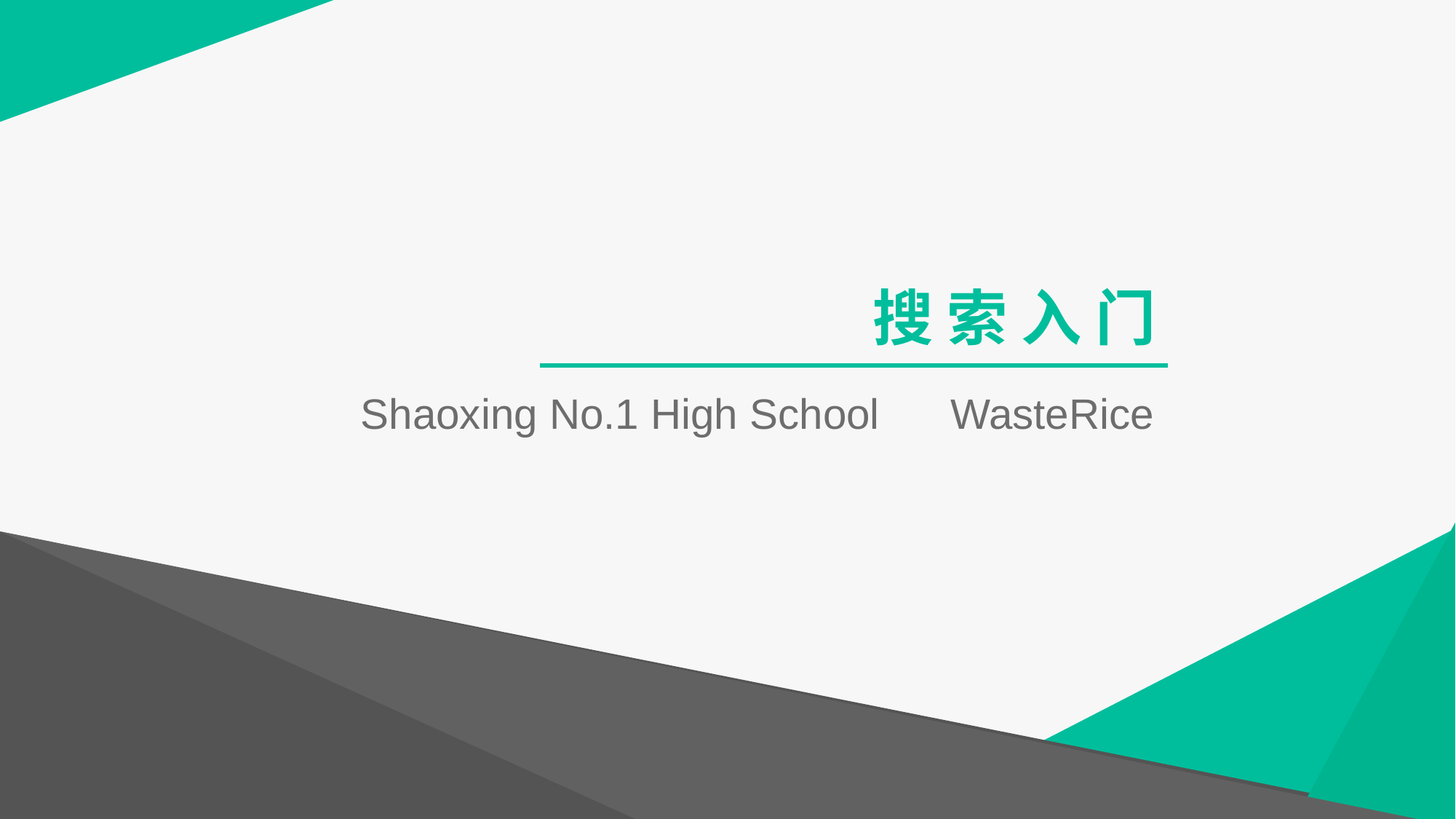

# 搜 索 入 门
Shaoxing No.1 High School      WasteRice